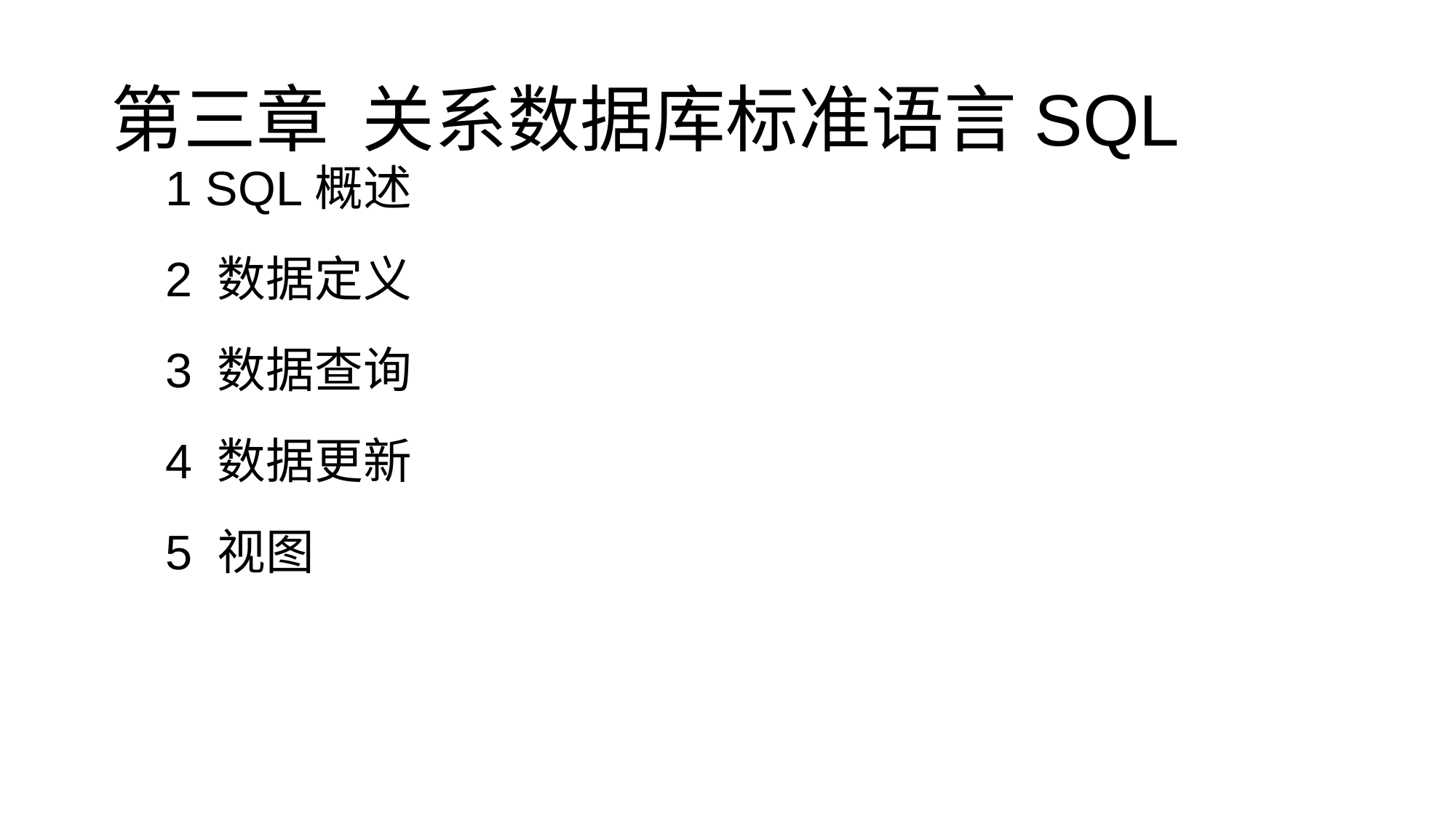

第三章  关系数据库标准语言SQL
1 SQL概述
2 数据定义
3 数据查询
4 数据更新
5 视图